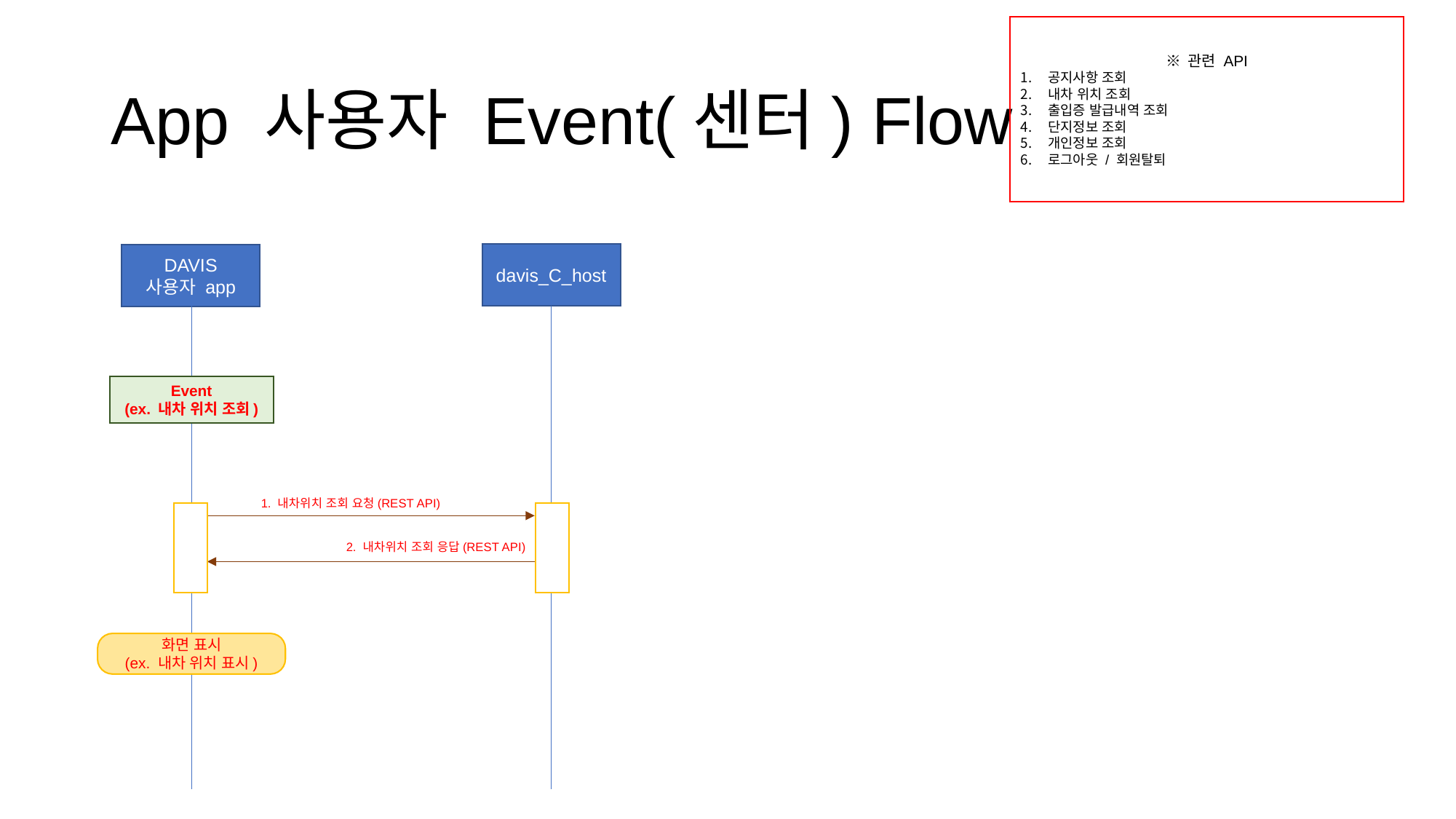

※ 관련 API
공지사항 조회
내차 위치 조회
출입증 발급내역 조회
단지정보 조회
개인정보 조회
로그아웃 / 회원탈퇴
# App 사용자 Event(센터) Flow
davis_C_host
DAVIS
사용자 app
Event
(ex. 내차 위치 조회)
1. 내차위치 조회 요청(REST API)

2. 내차위치 조회 응답(REST API)
화면 표시
(ex. 내차 위치 표시)